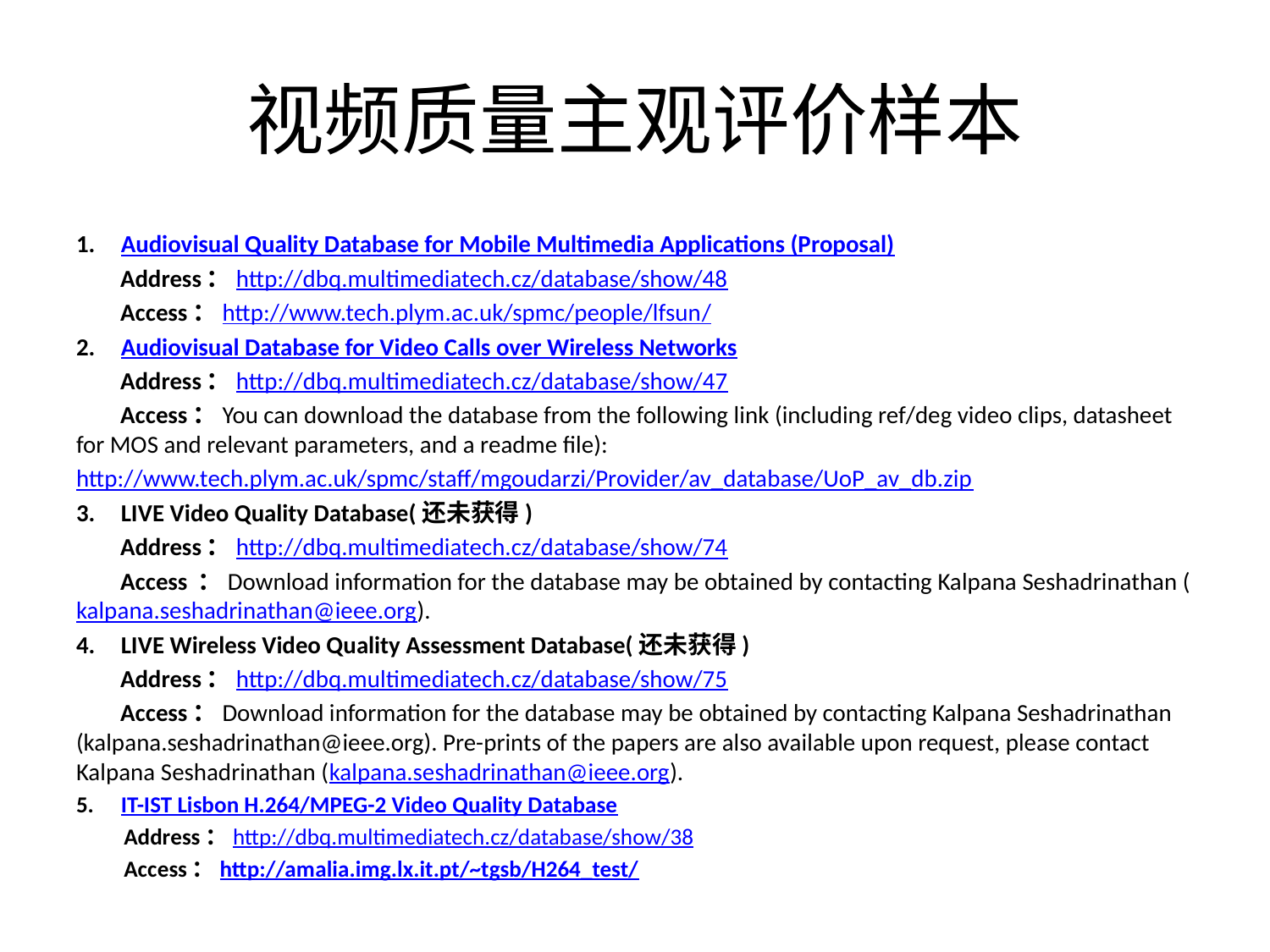

# 视频质量主观评价样本
Audiovisual Quality Database for Mobile Multimedia Applications (Proposal)
        Address：http://dbq.multimediatech.cz/database/show/48
        Access：http://www.tech.plym.ac.uk/spmc/people/lfsun/
Audiovisual Database for Video Calls over Wireless Networks
        Address：http://dbq.multimediatech.cz/database/show/47
        Access：You can download the database from the following link (including ref/deg video clips, datasheet for MOS and relevant parameters, and a readme file):
http://www.tech.plym.ac.uk/spmc/staff/mgoudarzi/Provider/av_database/UoP_av_db.zip
LIVE Video Quality Database(还未获得)
        Address：http://dbq.multimediatech.cz/database/show/74
        Access ：Download information for the database may be obtained by contacting Kalpana Seshadrinathan (kalpana.seshadrinathan@ieee.org).
LIVE Wireless Video Quality Assessment Database(还未获得)
        Address：http://dbq.multimediatech.cz/database/show/75
        Access：Download information for the database may be obtained by contacting Kalpana Seshadrinathan (kalpana.seshadrinathan@ieee.org). Pre-prints of the papers are also available upon request, please contact Kalpana Seshadrinathan (kalpana.seshadrinathan@ieee.org).
IT-IST Lisbon H.264/MPEG-2 Video Quality Database
         Address：http://dbq.multimediatech.cz/database/show/38
         Access：http://amalia.img.lx.it.pt/~tgsb/H264_test/